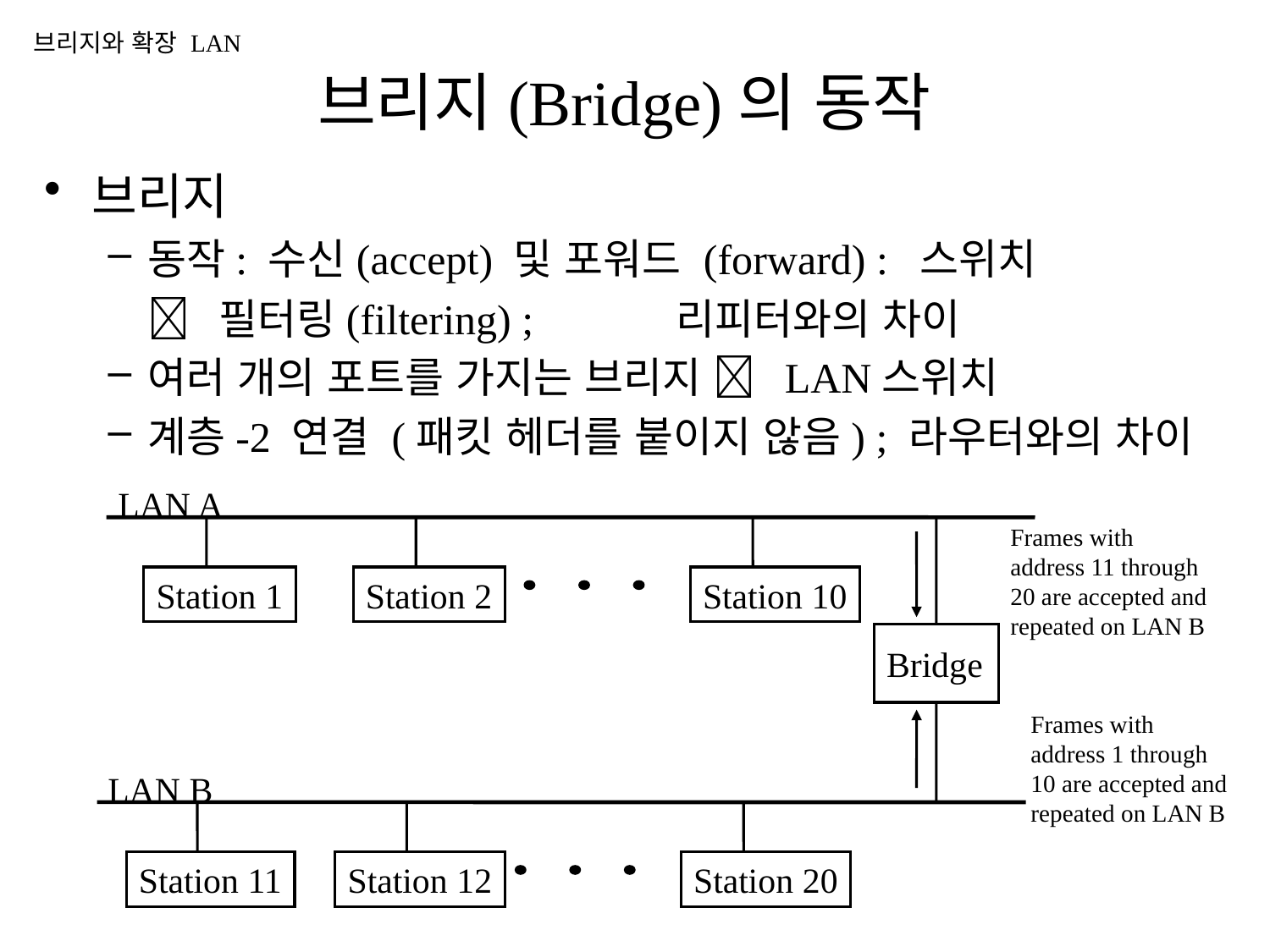

브리지와 확장 LAN
# 브리지(Bridge)의 동작
브리지
동작: 수신(accept) 및 포워드 (forward) :  스위치
	⇒  필터링(filtering) ;	 리피터와의 차이
여러 개의 포트를 가지는 브리지 ⇒  LAN스위치
계층-2 연결 (패킷 헤더를 붙이지 않음) ; 라우터와의 차이
LAN A
Frames with
address 11 through
20 are accepted and
repeated on LAN B

Bridge

Station 1
Station 2
Station 10

Frames with
address 1 through
10 are accepted and
repeated on LAN B

LAN B

Station 11
Station 12
Station 20